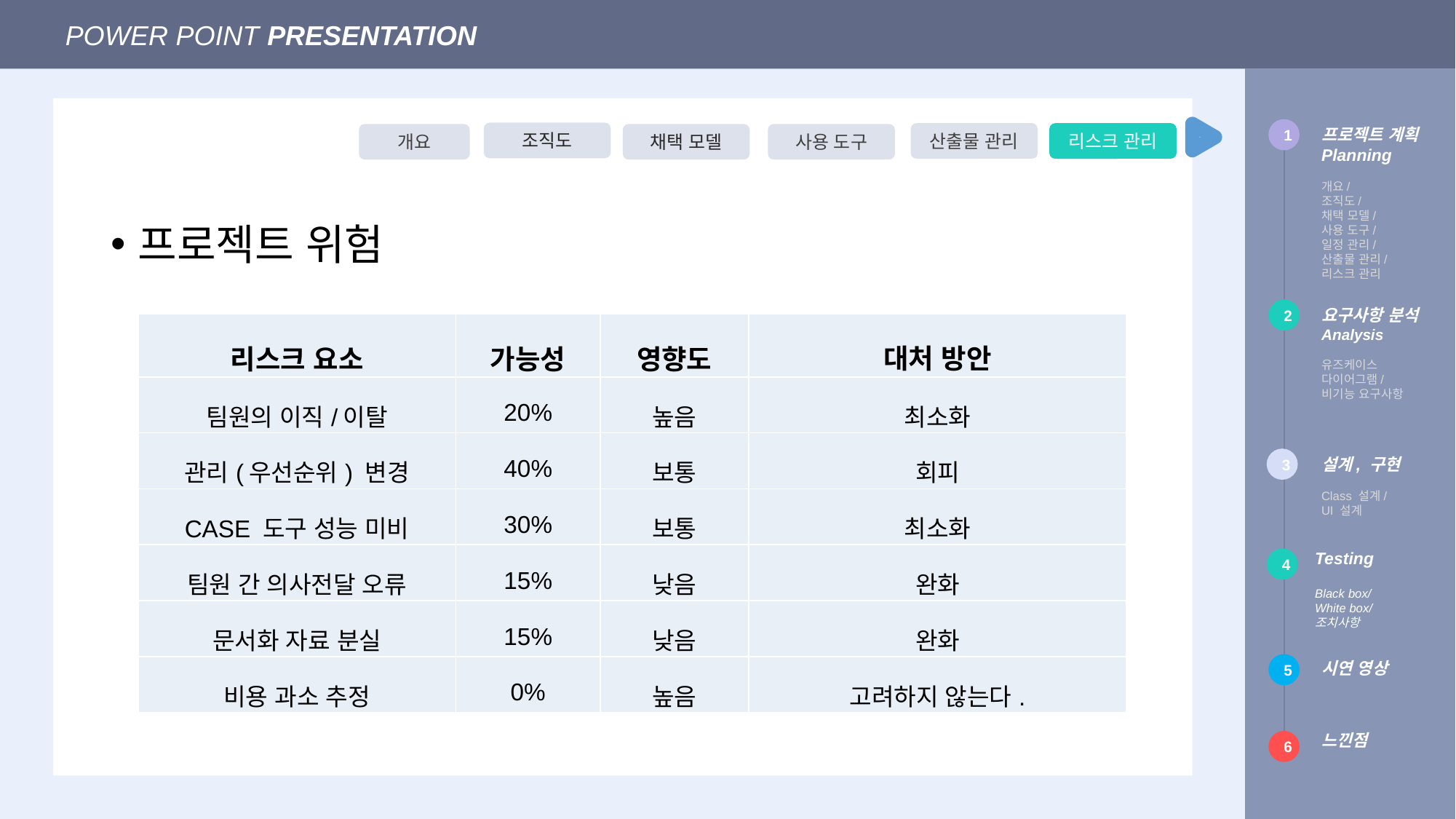

POWER POINT PRESENTATION

1
프로젝트 계획
Planning

개요/
조직도/
채택 모델/
사용 도구/
일정 관리/
산출물 관리/
리스크 관리

조직도
산출물 관리
리스크 관리
개요
채택 모델
사용 도구
프로젝트 위험

2
요구사항 분석Analysis

유즈케이스
다이어그램/
비기능 요구사항
| 리스크 요소 | 가능성 | 영향도 | 대처 방안 |
| --- | --- | --- | --- |
| 팀원의 이직/이탈 | 20% | 높음 | 최소화 |
| 관리(우선순위) 변경 | 40% | 보통 | 회피 |
| CASE 도구 성능 미비 | 30% | 보통 | 최소화 |
| 팀원 간 의사전달 오류 | 15% | 낮음 | 완화 |
| 문서화 자료 분실 | 15% | 낮음 | 완화 |
| 비용 과소 추정 | 0% | 높음 | 고려하지 않는다. |
3
설계, 구현

Class 설계/
UI 설계
Testing

Black box/
White box/
조치사항
4
시연 영상
5
느낀점
6